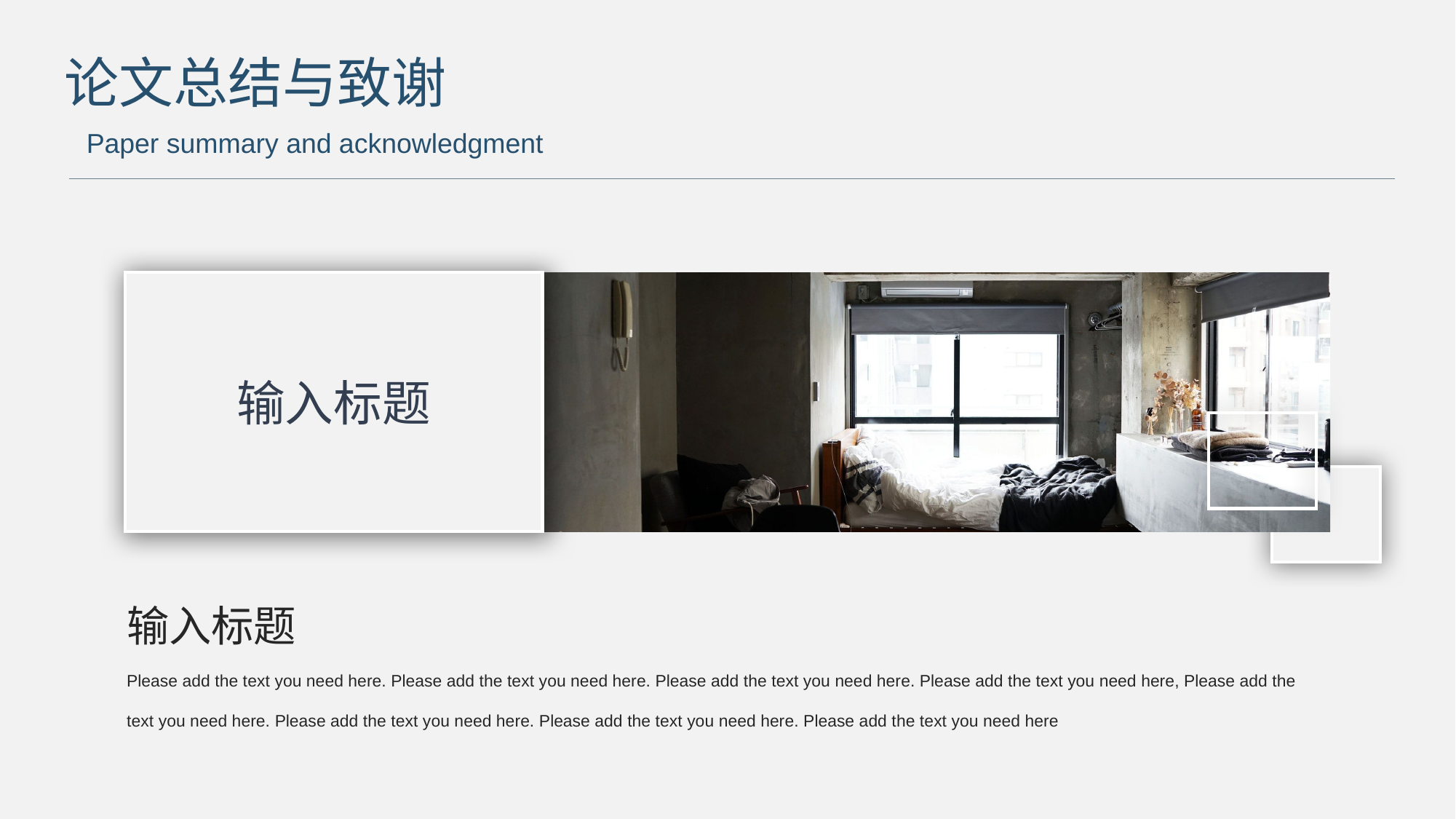

论文总结与致谢
Paper summary and acknowledgment
输入标题

输入标题
Please add the text you need here. Please add the text you need here. Please add the text you need here. Please add the text you need here, Please add the text you need here. Please add the text you need here. Please add the text you need here. Please add the text you need here